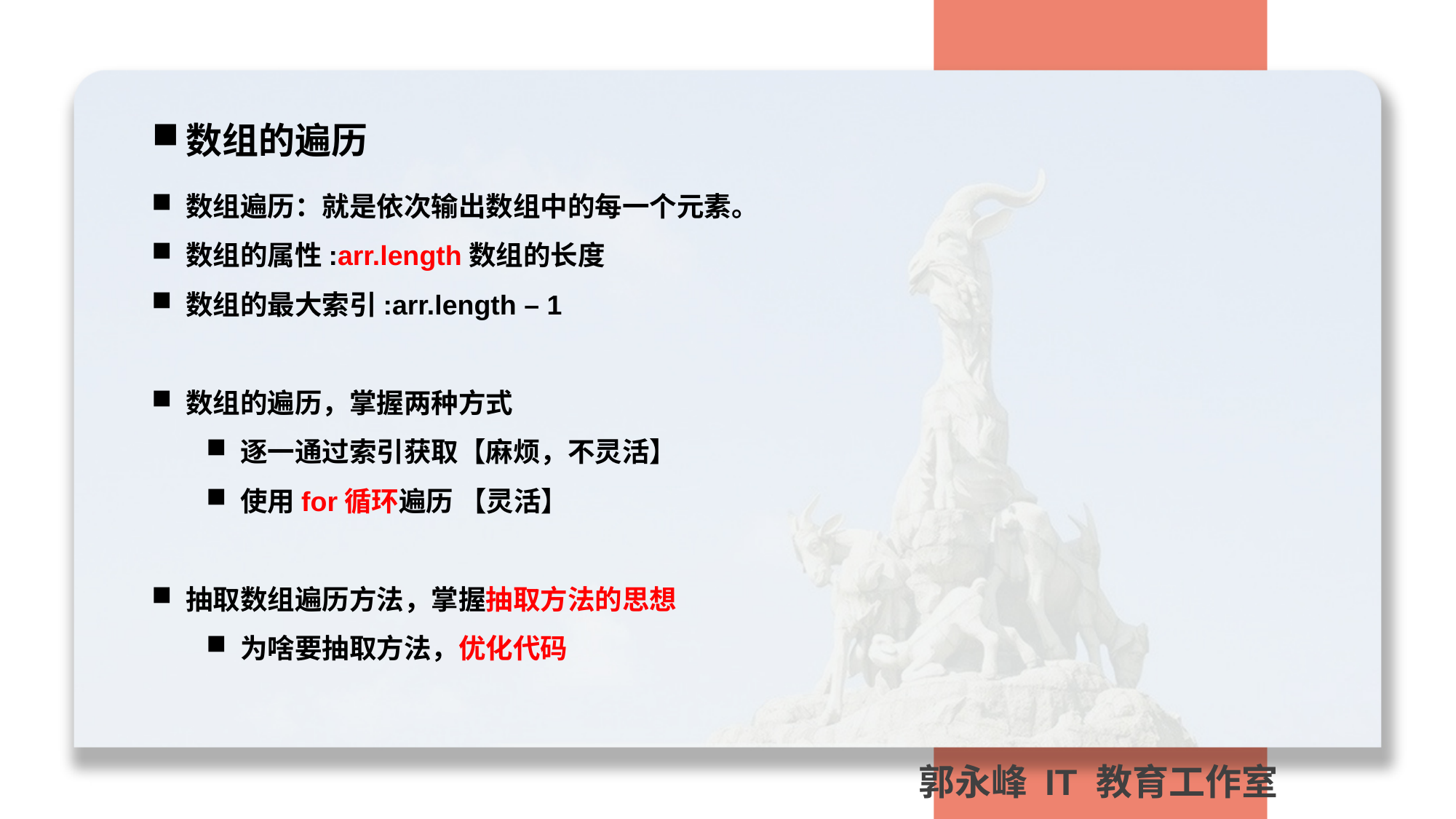

数组的遍历
数组遍历：就是依次输出数组中的每一个元素。
数组的属性:arr.length数组的长度
数组的最大索引:arr.length – 1

数组的遍历，掌握两种方式
逐一通过索引获取【麻烦，不灵活】
使用for循环遍历 【灵活】

抽取数组遍历方法，掌握抽取方法的思想
为啥要抽取方法，优化代码